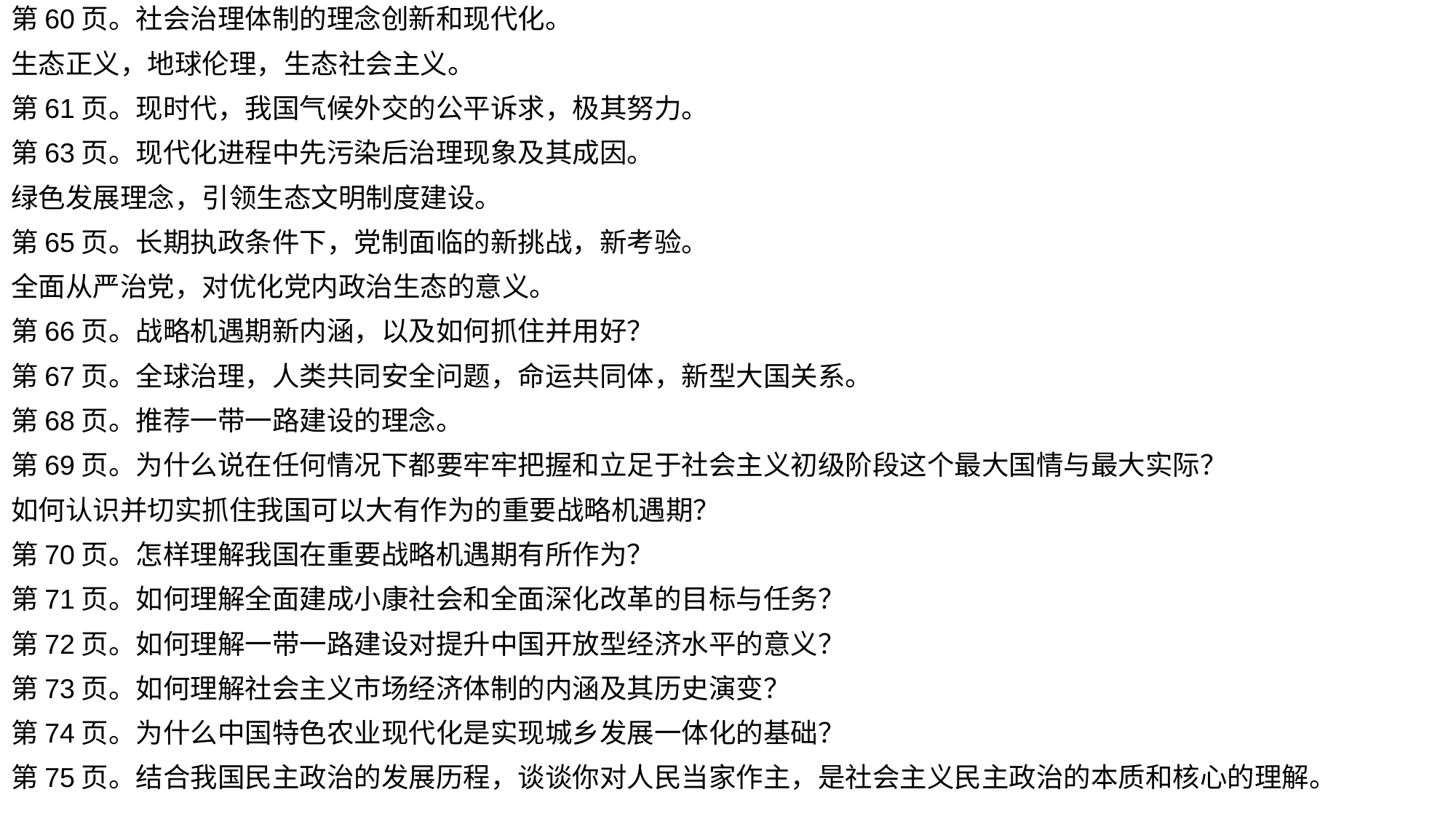

第60页。社会治理体制的理念创新和现代化。
生态正义，地球伦理，生态社会主义。
第61页。现时代，我国气候外交的公平诉求，极其努力。
第63页。现代化进程中先污染后治理现象及其成因。
绿色发展理念，引领生态文明制度建设。
第65页。长期执政条件下，党制面临的新挑战，新考验。
全面从严治党，对优化党内政治生态的意义。
第66页。战略机遇期新内涵，以及如何抓住并用好？
第67页。全球治理，人类共同安全问题，命运共同体，新型大国关系。
第68页。推荐一带一路建设的理念。
第69页。为什么说在任何情况下都要牢牢把握和立足于社会主义初级阶段这个最大国情与最大实际？
如何认识并切实抓住我国可以大有作为的重要战略机遇期？
第70页。怎样理解我国在重要战略机遇期有所作为？
第71页。如何理解全面建成小康社会和全面深化改革的目标与任务？
第72页。如何理解一带一路建设对提升中国开放型经济水平的意义？
第73页。如何理解社会主义市场经济体制的内涵及其历史演变？
第74页。为什么中国特色农业现代化是实现城乡发展一体化的基础？
第75页。结合我国民主政治的发展历程，谈谈你对人民当家作主，是社会主义民主政治的本质和核心的理解。